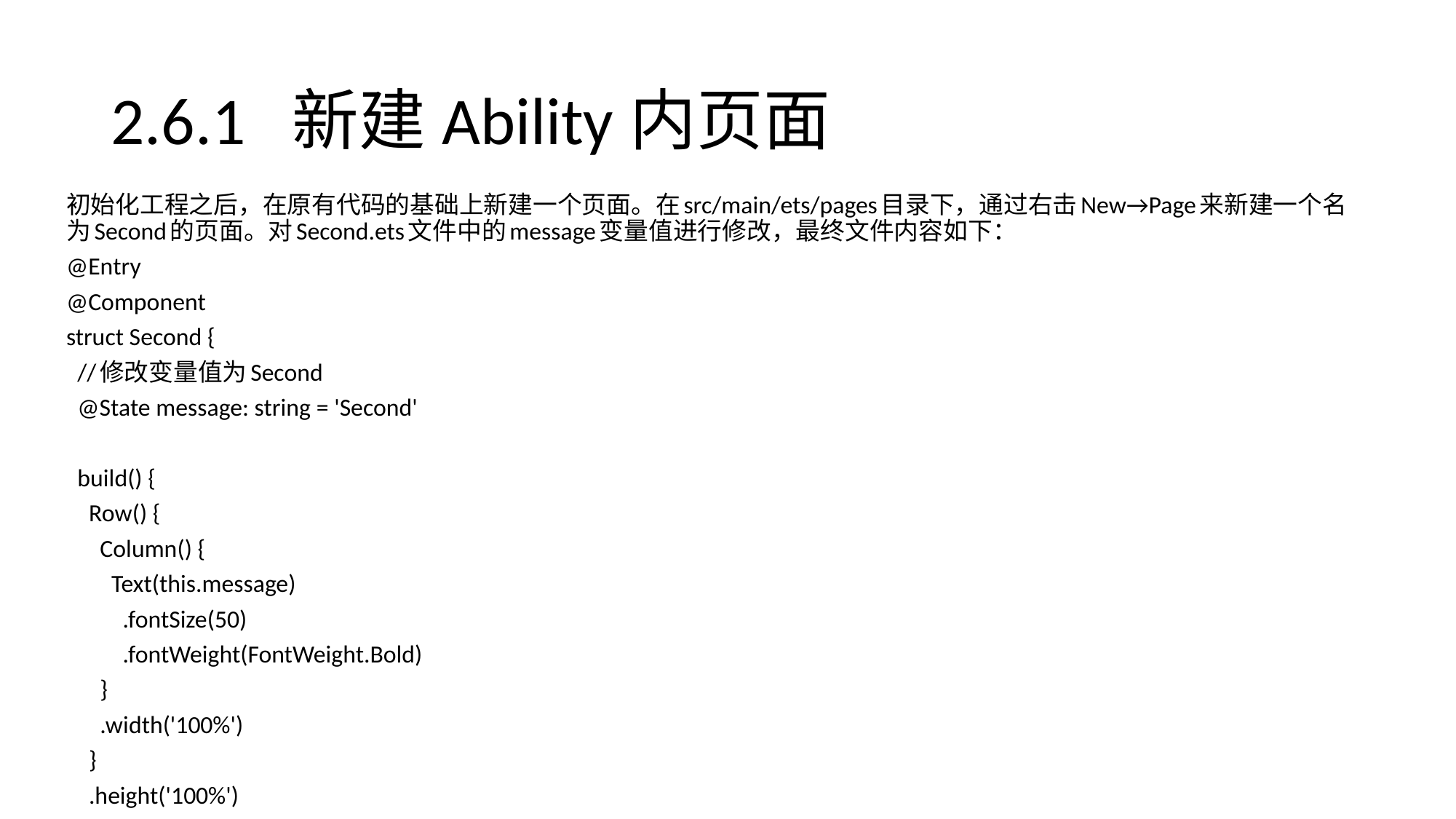

# 2.6.1  新建Ability内页面
初始化工程之后，在原有代码的基础上新建一个页面。在src/main/ets/pages目录下，通过右击New→Page来新建一个名为Second的页面。对Second.ets文件中的message变量值进行修改，最终文件内容如下：
@Entry
@Component
struct Second {
  //修改变量值为Second
  @State message: string = 'Second'

  build() {
    Row() {
      Column() {
        Text(this.message)
          .fontSize(50)
          .fontWeight(FontWeight.Bold)
      }
      .width('100%')
    }
    .height('100%')
  }
}